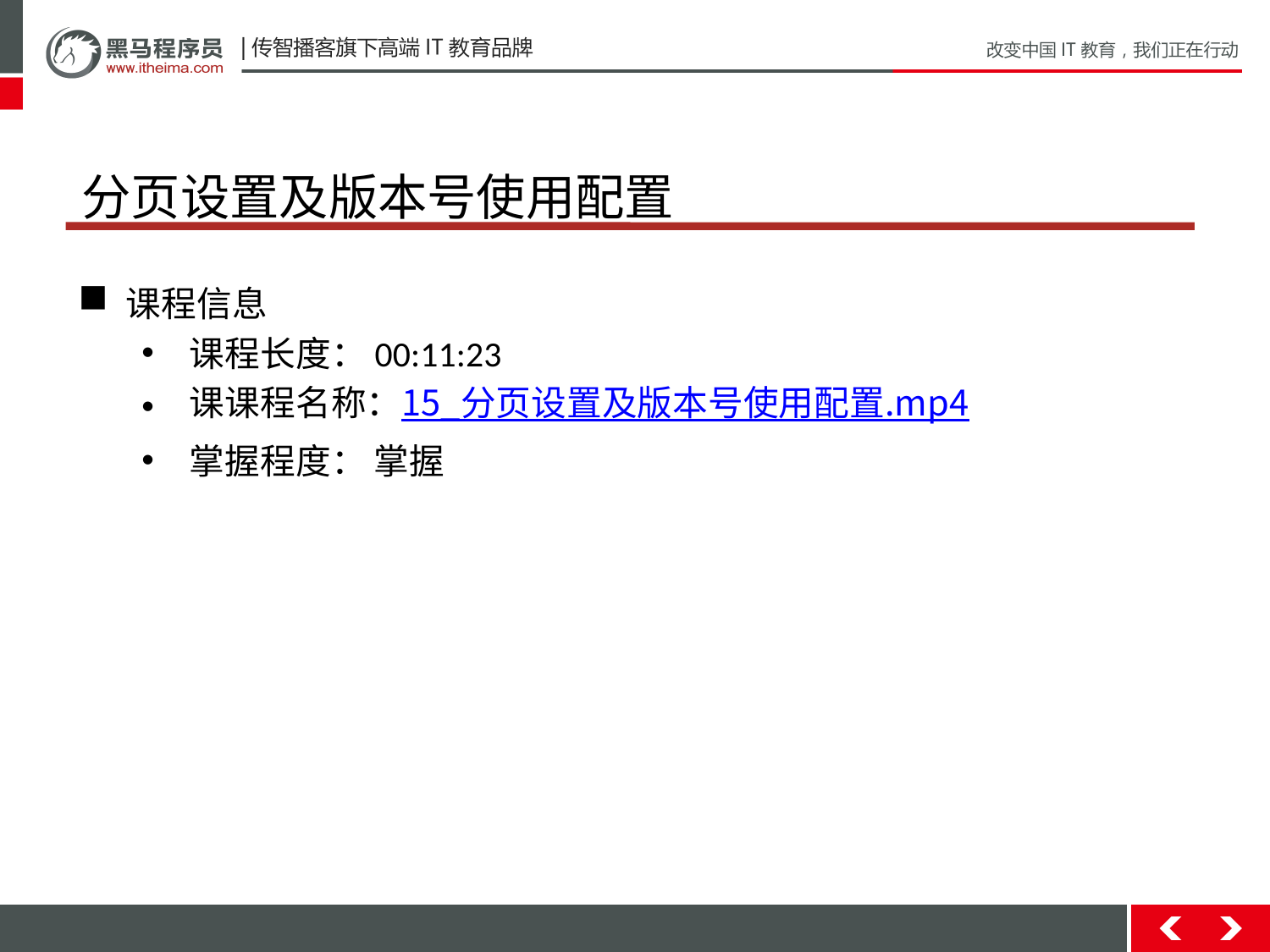

# 分页设置及版本号使用配置

课程信息
课程长度：00:11:23
课课程名称：15_分页设置及版本号使用配置.mp4
掌握程度： 掌握